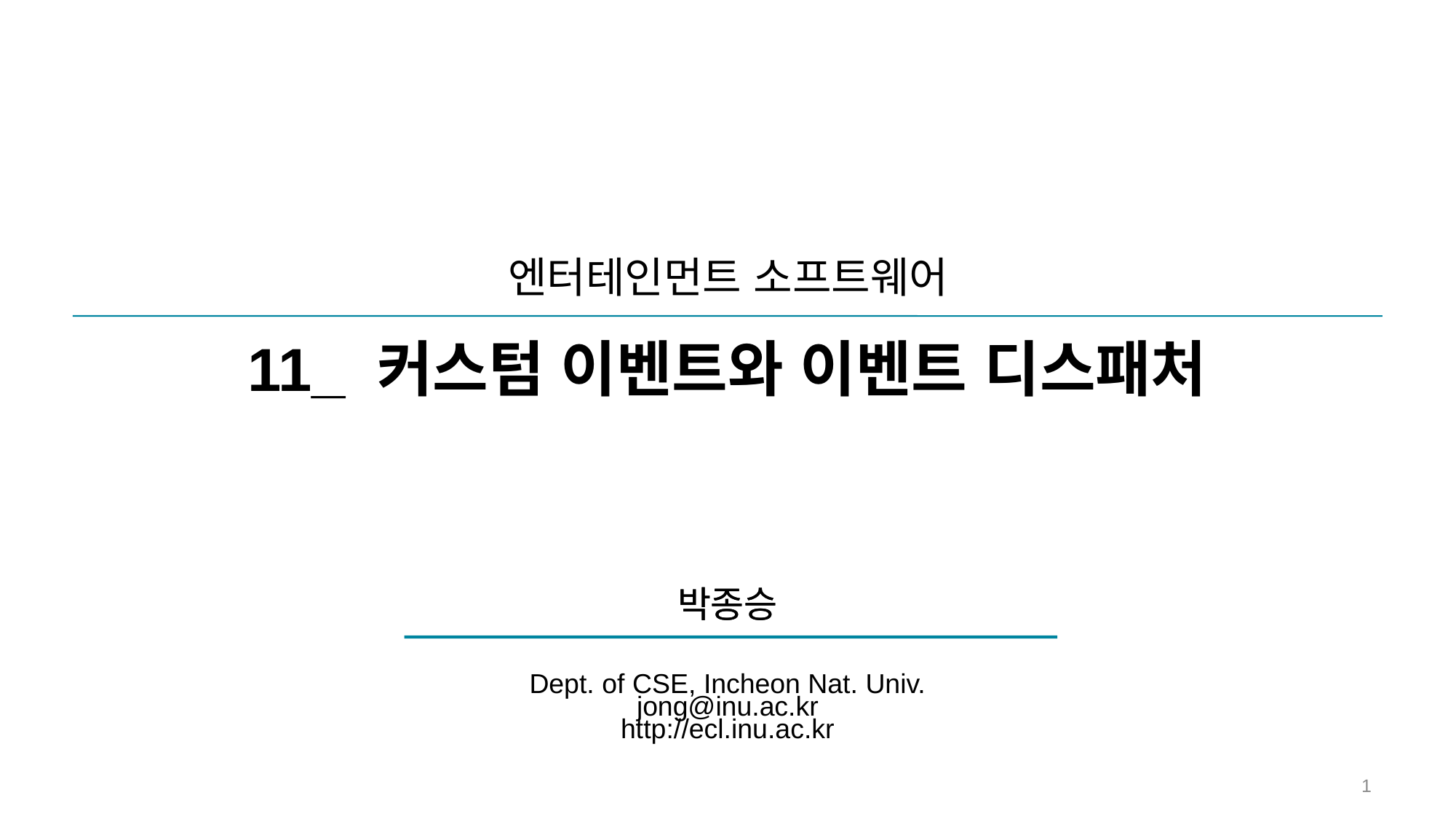

# 11_ 커스텀 이벤트와 이벤트 디스패처
1